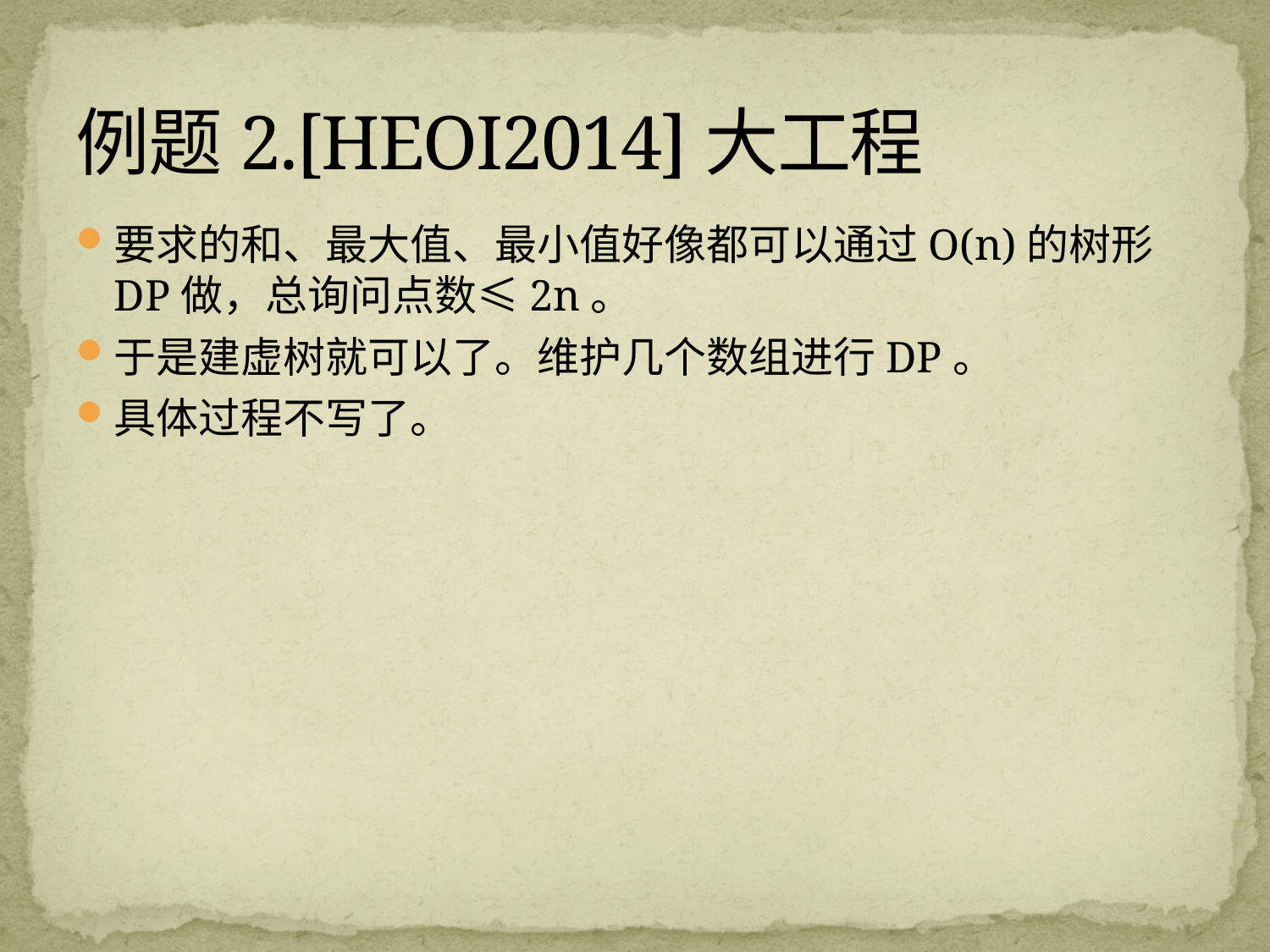

# 例题2.[HEOI2014]大工程
要求的和、最大值、最小值好像都可以通过O(n)的树形DP做，总询问点数≤2n。
于是建虚树就可以了。维护几个数组进行DP。
具体过程不写了。